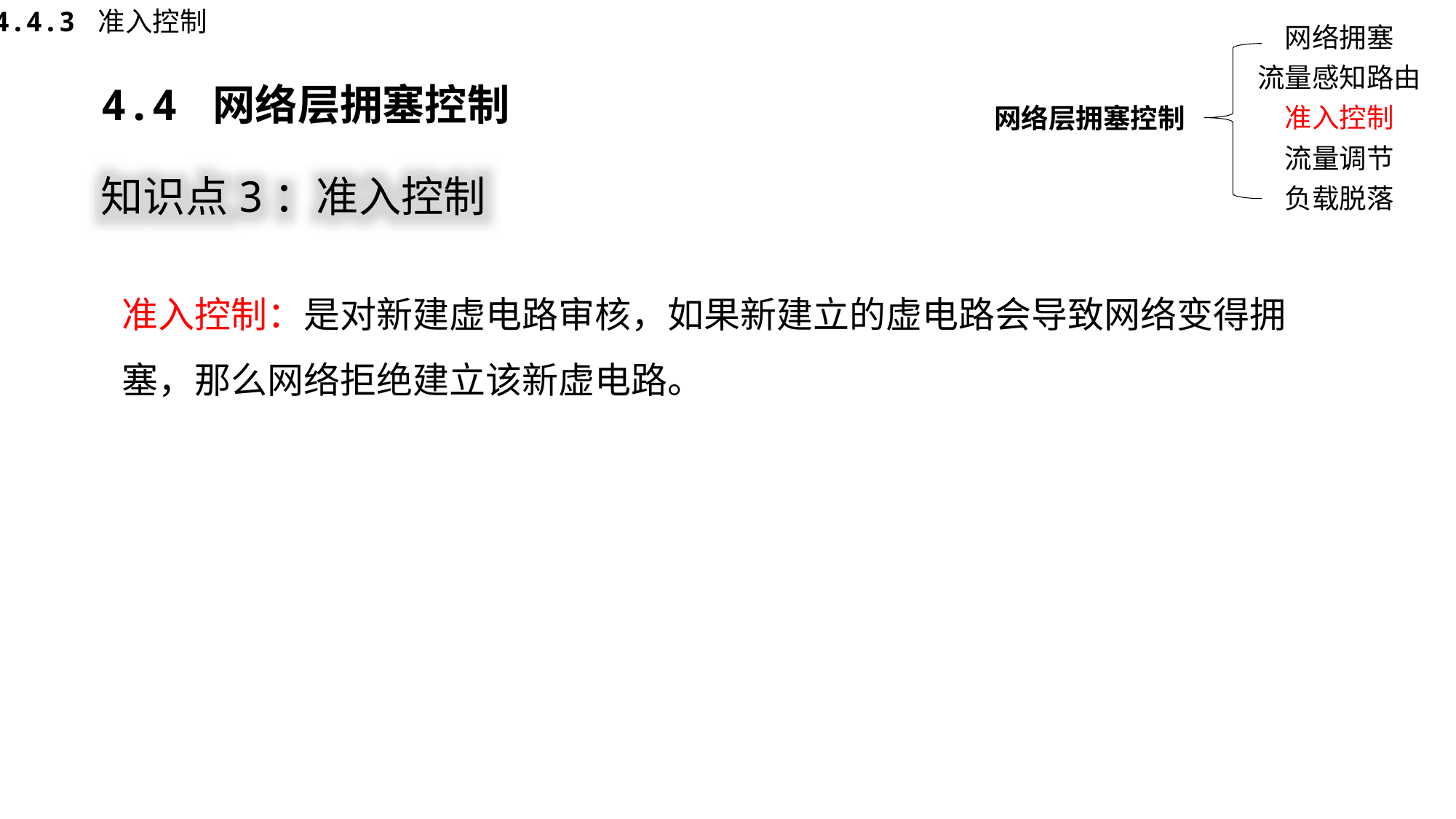

4.4.3 准入控制

网络拥塞

流量感知路由
网络层拥塞控制
准入控制
流量调节
负载脱落
4.4 网络层拥塞控制
知识点3：准入控制
准入控制：是对新建虚电路审核，如果新建立的虚电路会导致网络变得拥塞，那么网络拒绝建立该新虚电路。